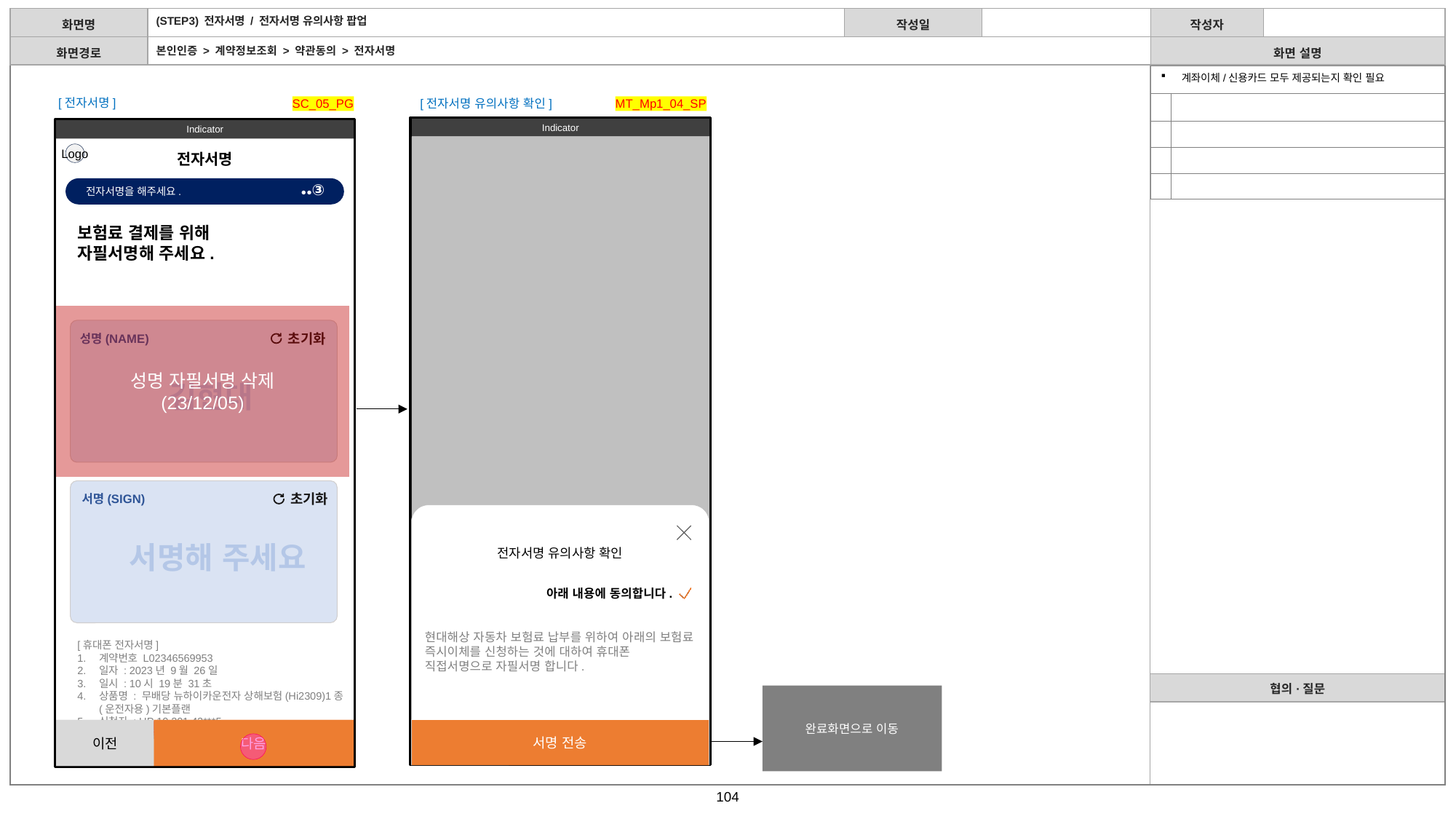

(STEP3) 전자서명 / 전자서명 유의사항 팝업

본인인증 > 계약정보조회 > 약관동의 > 전자서명
| 계좌이체/신용카드 모두 제공되는지 확인 필요 |  |
| --- | --- |
|  |  |
|  |  |
|  |  |
|  |  |
[전자서명]
[전자서명 유의사항 확인]
SC_05_PG
MT_Mp1_04_SP

Indicator

Indicator

Logo
전자서명

●●③
전자서명을 해주세요.
보험료 결제를 위해
자필서명해 주세요.
성명 자필서명 삭제
(23/12/05)

초기화

성명(NAME)
김현대

초기화

서명(SIGN)

전자서명 유의사항 확인
아래 내용에 동의합니다.

현대해상 자동차 보험료 납부를 위하여 아래의 보험료 즉시이체를 신청하는 것에 대하여 휴대폰 직접서명으로 자필서명 합니다.
이전
다음
서명 전송
서명해 주세요
[휴대폰 전자서명]
계약번호 L02346569953
일자 : 2023년 9월 26일
일시 : 10시 19분 31초
상품명 : 무배당 뉴하이카운전자 상해보험(Hi2309)1종 (운전자용)기본플랜
신청자 : HP 10.201.42***5
계약자명 : 김현대
완료화면으로 이동
이전
다음
이전
다음
2